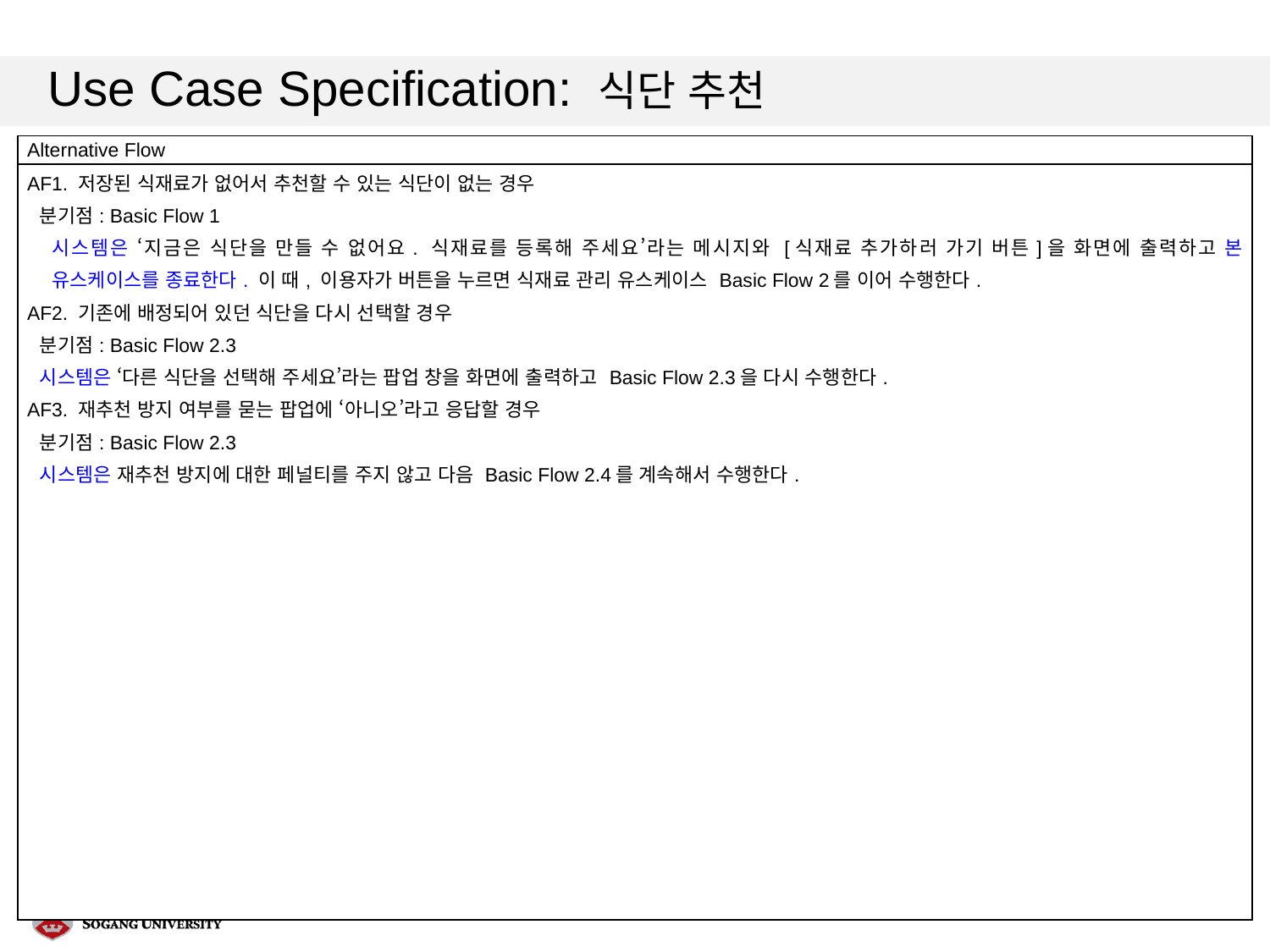

# Use Case Specification: 식단 추천
| Alternative Flow |
| --- |
| AF1. 저장된 식재료가 없어서 추천할 수 있는 식단이 없는 경우 분기점: Basic Flow 1 시스템은 ‘지금은 식단을 만들 수 없어요. 식재료를 등록해 주세요’라는 메시지와 [식재료 추가하러 가기 버튼]을 화면에 출력하고 본 유스케이스를 종료한다. 이 때, 이용자가 버튼을 누르면 식재료 관리 유스케이스 Basic Flow 2를 이어 수행한다. AF2. 기존에 배정되어 있던 식단을 다시 선택할 경우 분기점: Basic Flow 2.3 시스템은 ‘다른 식단을 선택해 주세요’라는 팝업 창을 화면에 출력하고 Basic Flow 2.3을 다시 수행한다. AF3. 재추천 방지 여부를 묻는 팝업에 ‘아니오’라고 응답할 경우 분기점: Basic Flow 2.3 시스템은 재추천 방지에 대한 페널티를 주지 않고 다음 Basic Flow 2.4를 계속해서 수행한다. |